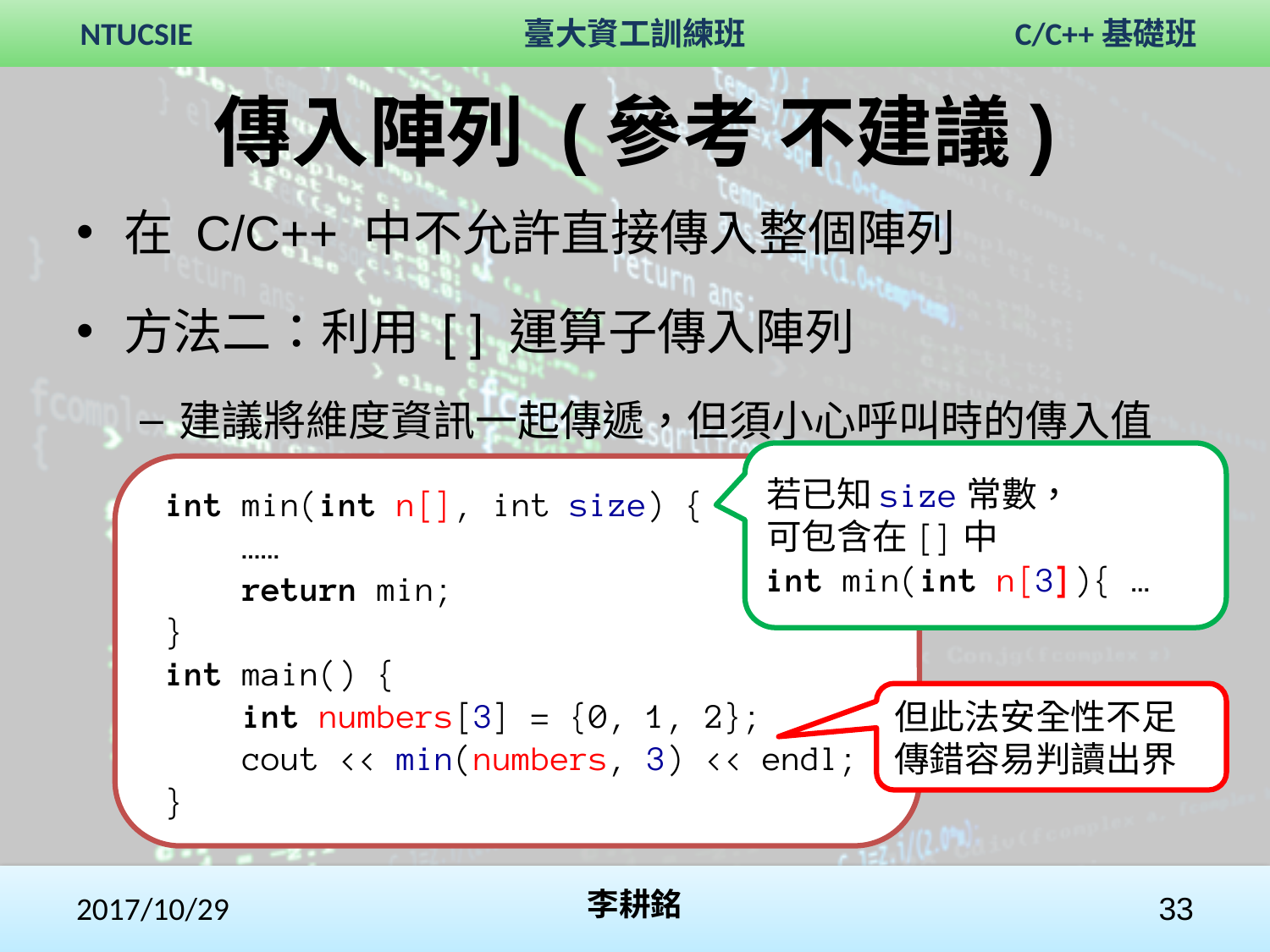

# 傳入陣列 (參考 不建議)
在 C/C++ 中不允許直接傳入整個陣列
方法二：利用 [ ] 運算子傳入陣列
建議將維度資訊一起傳遞，但須小心呼叫時的傳入值
若已知size常數，
可包含在[]中
int min(int n[3]){ …
 int min(int n[], int size) {
     ……
     return min;
 }
 int main() {
     int numbers[3] = {0, 1, 2};
     cout << min(numbers, 3) << endl;
 }
但此法安全性不足
傳錯容易判讀出界
2017/10/29
李耕銘
33